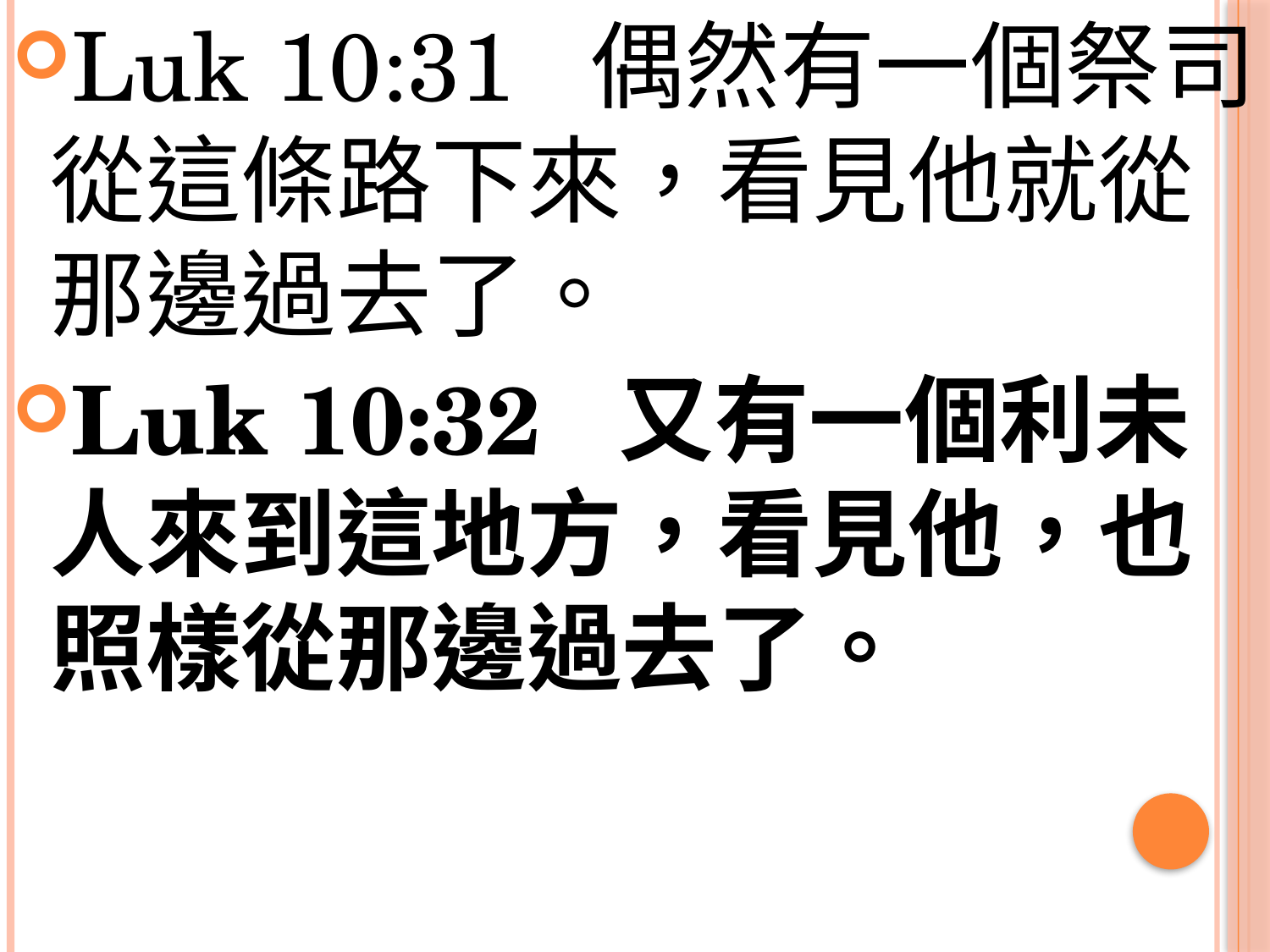

Luk 10:31  偶然有一個祭司從這條路下來，看見他就從那邊過去了。
Luk 10:32  又有一個利未人來到這地方，看見他，也照樣從那邊過去了。